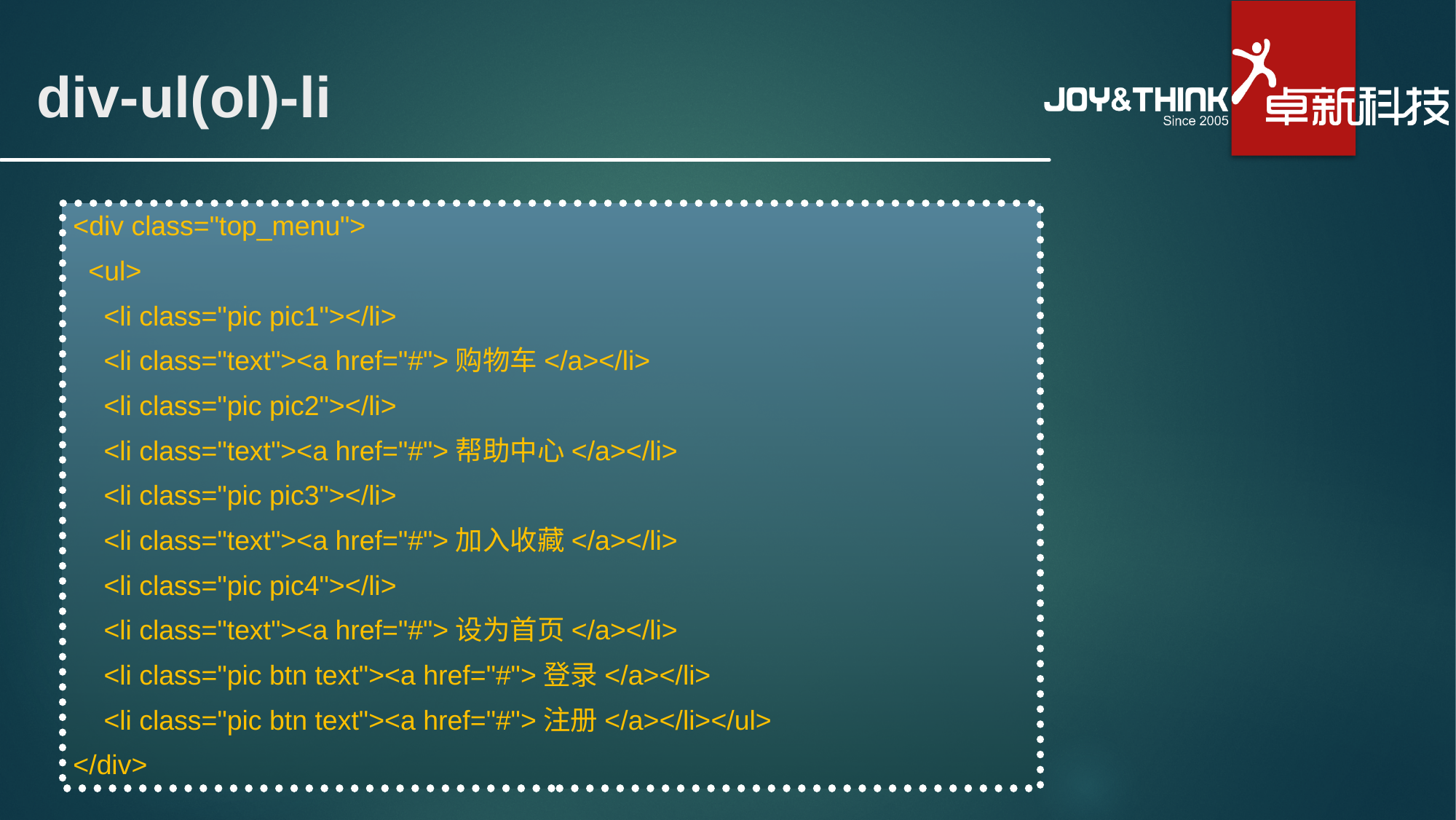

# div-ul(ol)-li
<div class="top_menu">
  <ul>
    <li class="pic pic1"></li>
    <li class="text"><a href="#">购物车</a></li>
    <li class="pic pic2"></li>
    <li class="text"><a href="#">帮助中心</a></li>
    <li class="pic pic3"></li>
    <li class="text"><a href="#">加入收藏</a></li>
    <li class="pic pic4"></li>
    <li class="text"><a href="#">设为首页</a></li>
    <li class="pic btn text"><a href="#">登录</a></li>
    <li class="pic btn text"><a href="#">注册</a></li></ul>
</div>